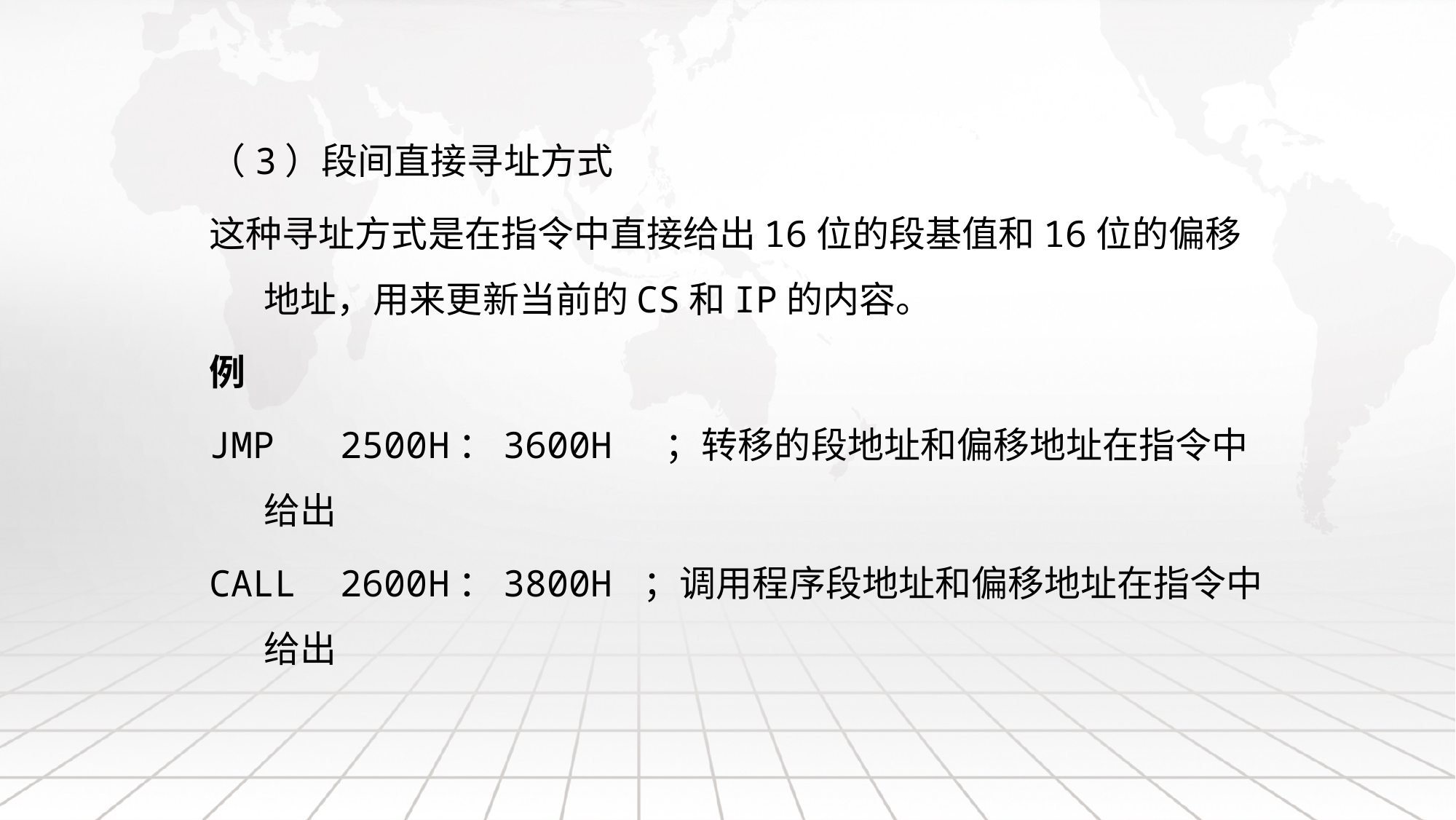

（3）段间直接寻址方式
这种寻址方式是在指令中直接给出16位的段基值和16位的偏移地址，用来更新当前的CS和IP的内容。
例
JMP   2500H：3600H  ；转移的段地址和偏移地址在指令中给出
CALL  2600H：3800H ；调用程序段地址和偏移地址在指令中给出